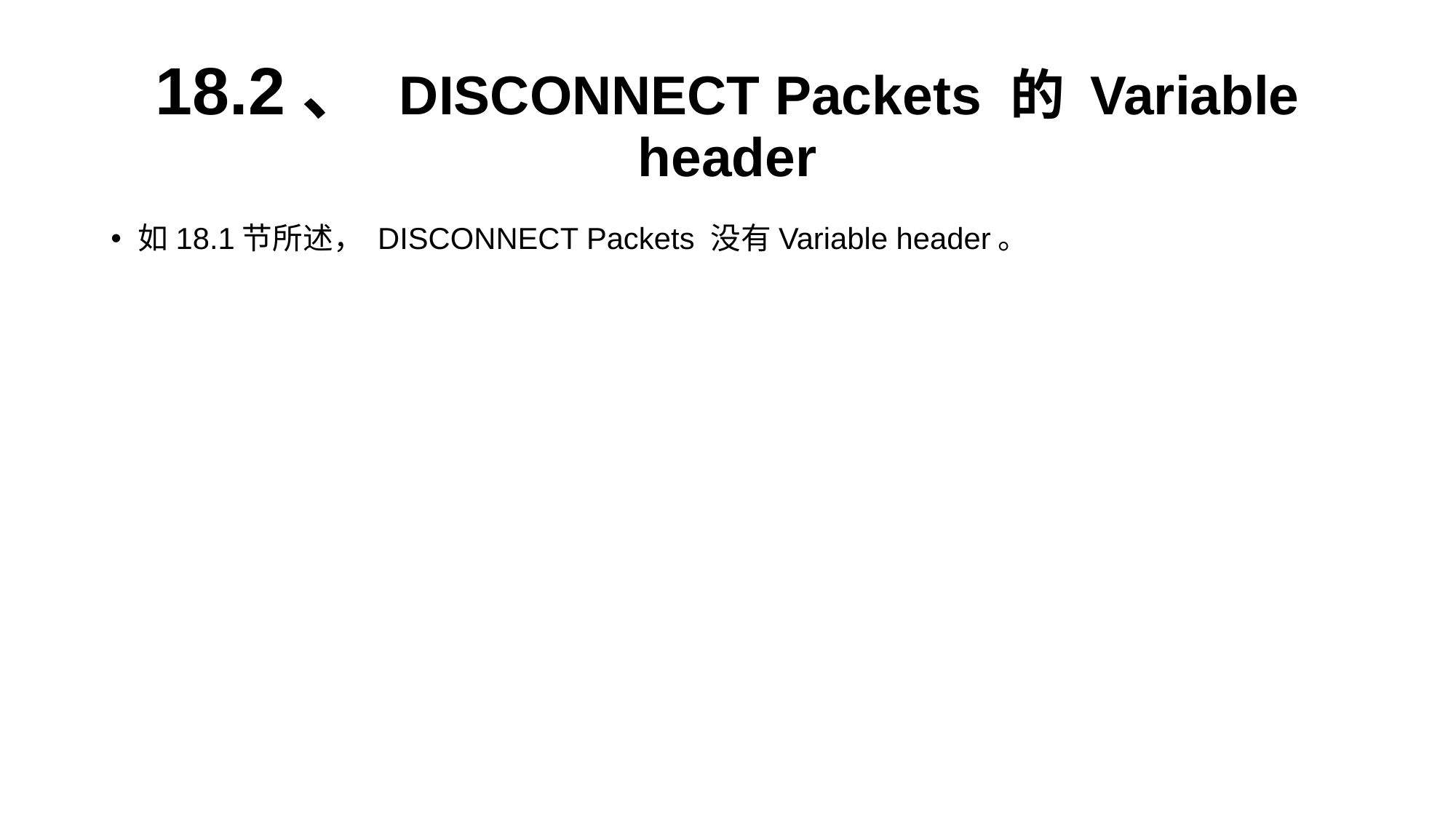

# 18.2、 DISCONNECT Packets 的 Variable header
如18.1节所述， DISCONNECT Packets 没有Variable header。